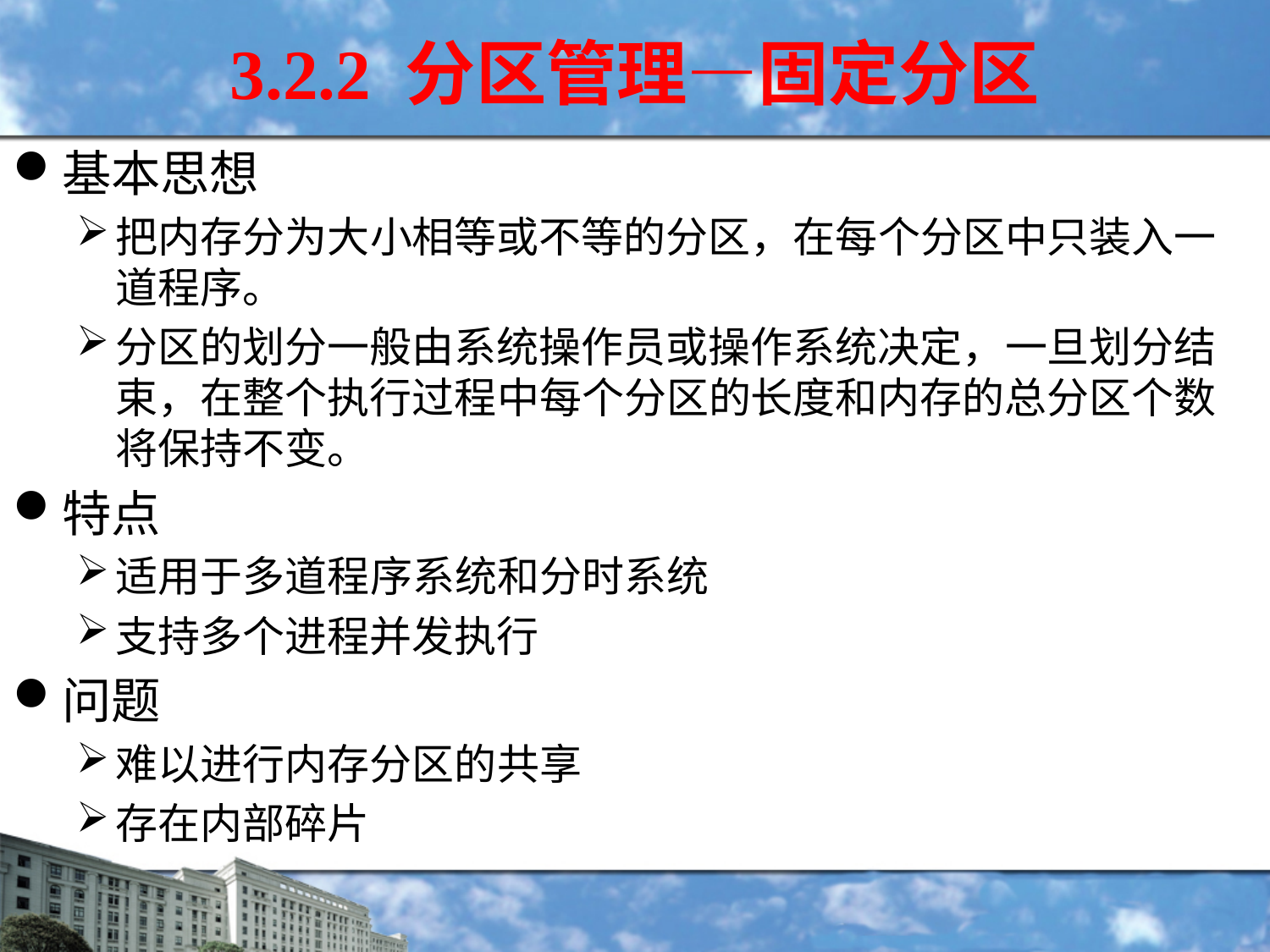

3.2.2 分区管理—固定分区
基本思想
把内存分为大小相等或不等的分区，在每个分区中只装入一道程序。
分区的划分一般由系统操作员或操作系统决定，一旦划分结束，在整个执行过程中每个分区的长度和内存的总分区个数将保持不变。
特点
适用于多道程序系统和分时系统
支持多个进程并发执行
问题
难以进行内存分区的共享
存在内部碎片